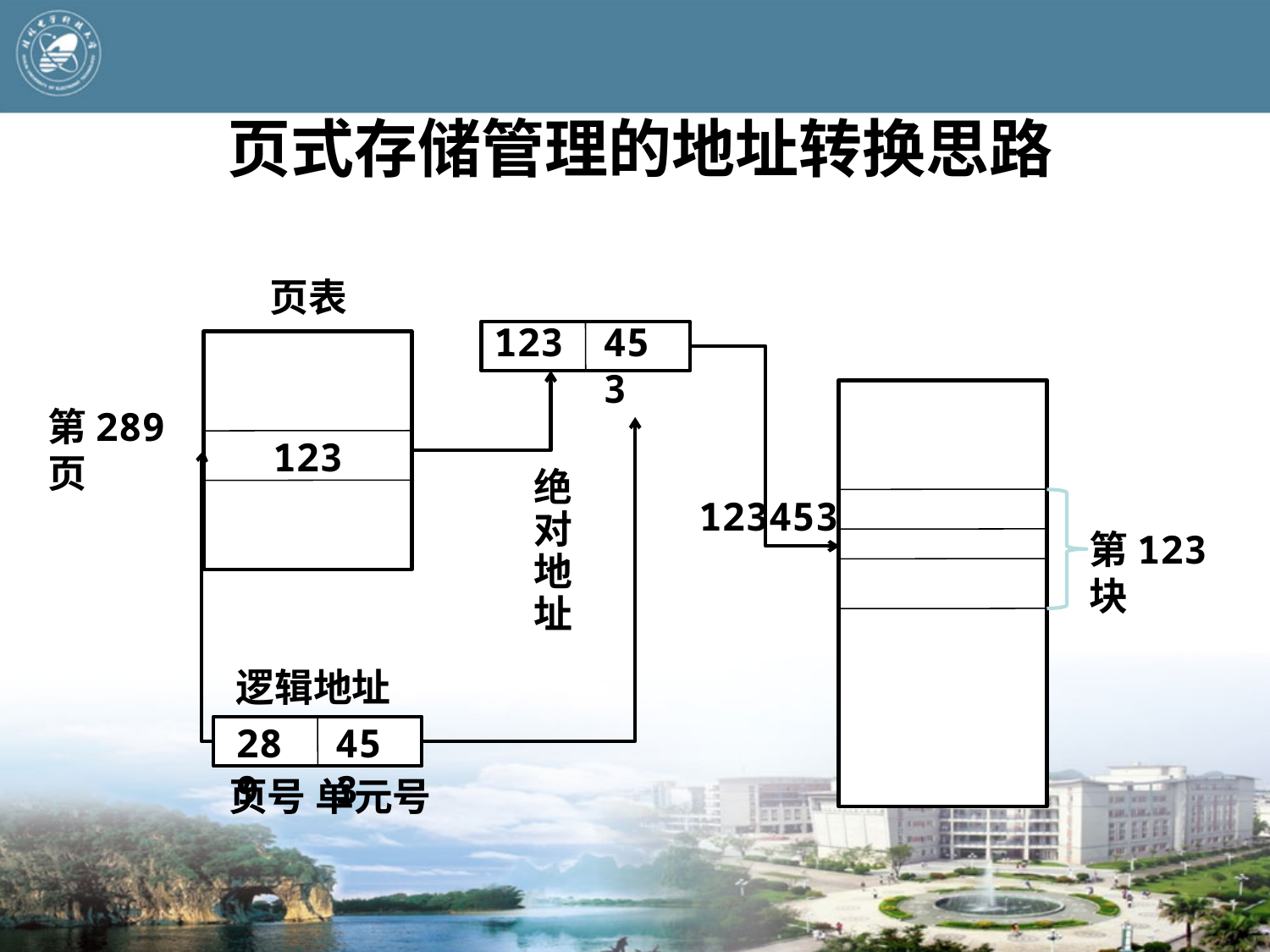

# 页式存储管理的地址转换思路
页表
123
453

第289页
123
绝对地址
123453

第123块
逻辑地址
289
453

页号
单元号